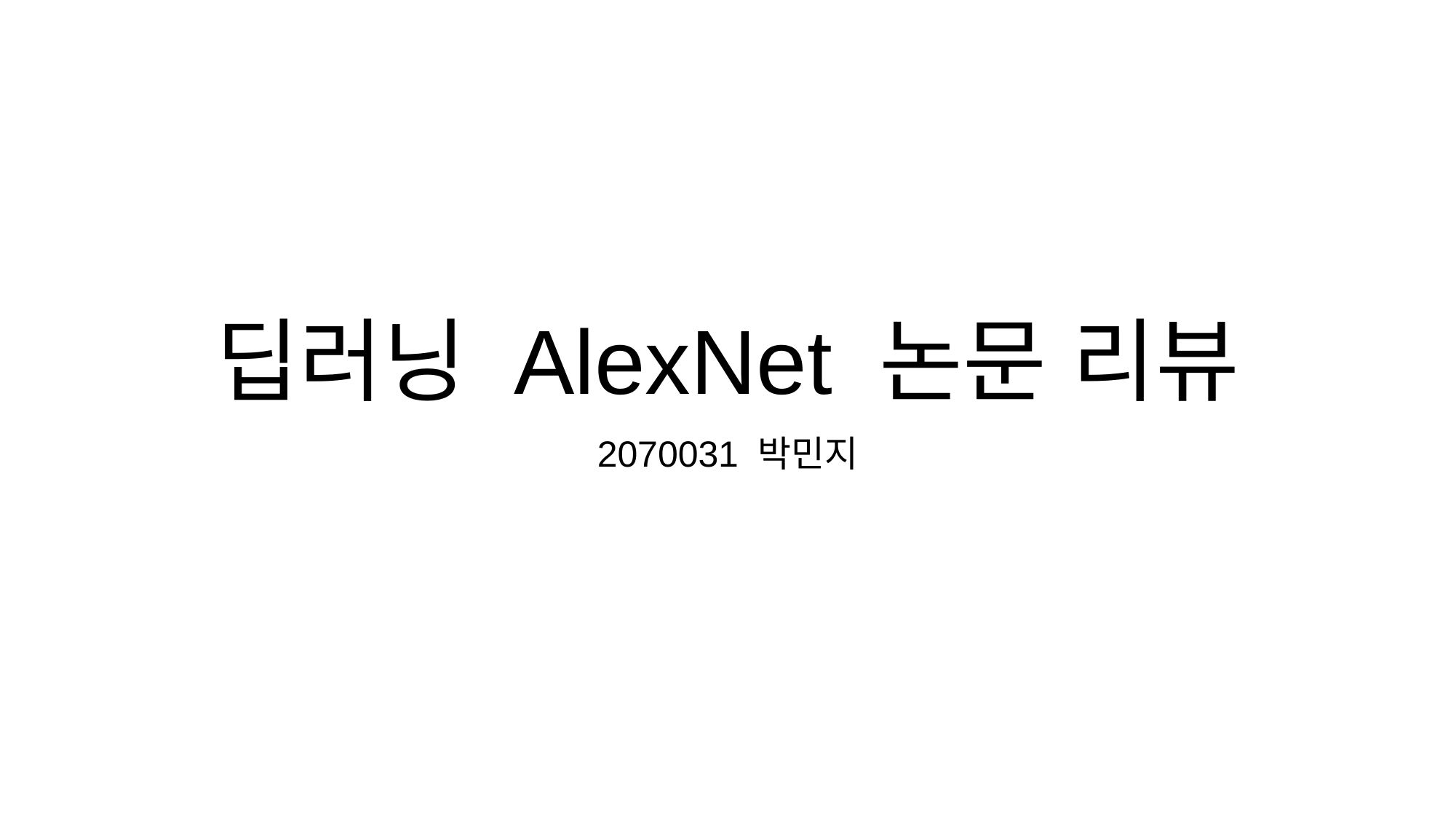

# 딥러닝 AlexNet 논문 리뷰
2070031 박민지